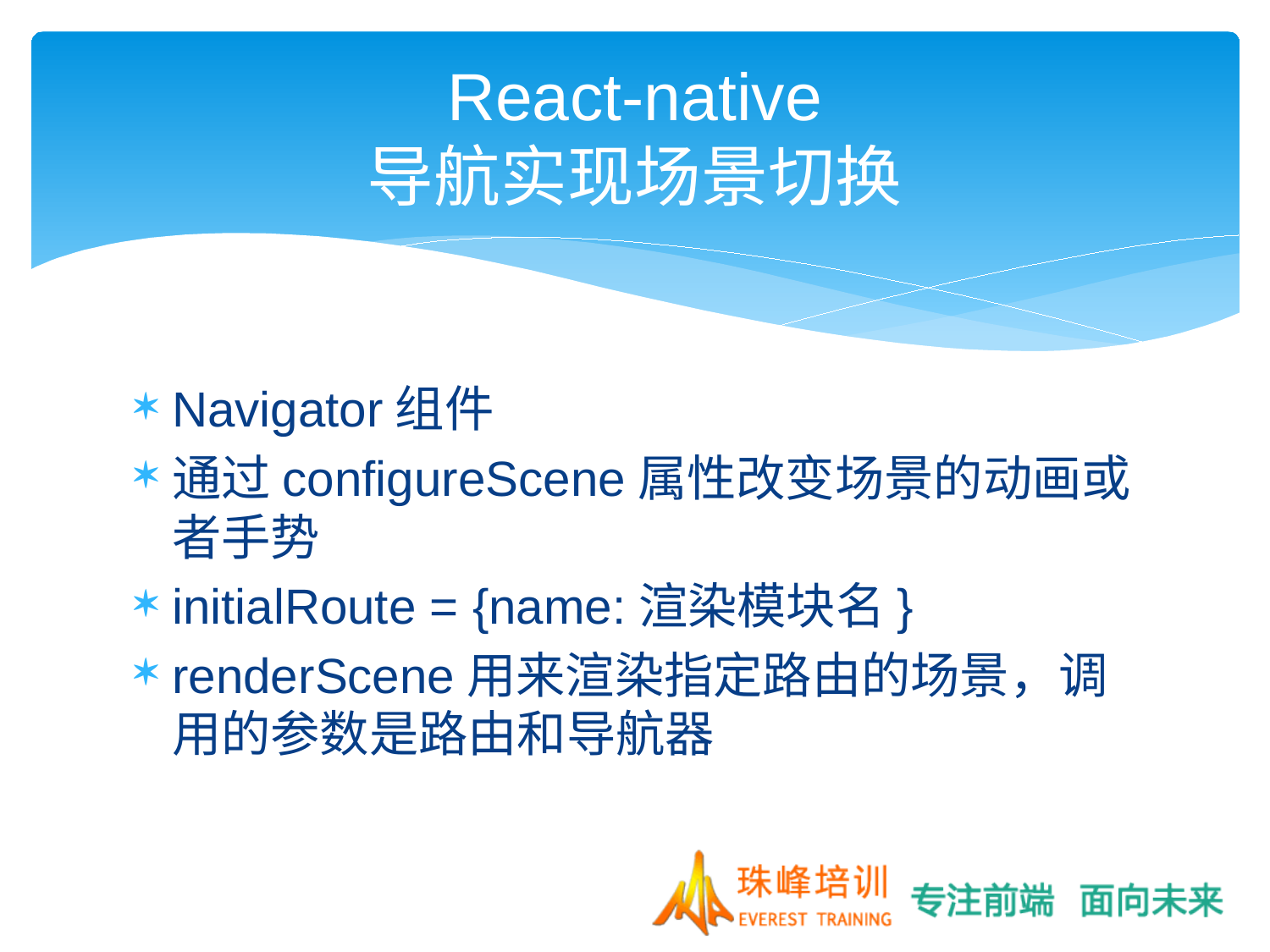

# React-native 导航实现场景切换
Navigator组件
通过configureScene属性改变场景的动画或者手势
initialRoute = {name:渲染模块名}
renderScene用来渲染指定路由的场景，调用的参数是路由和导航器